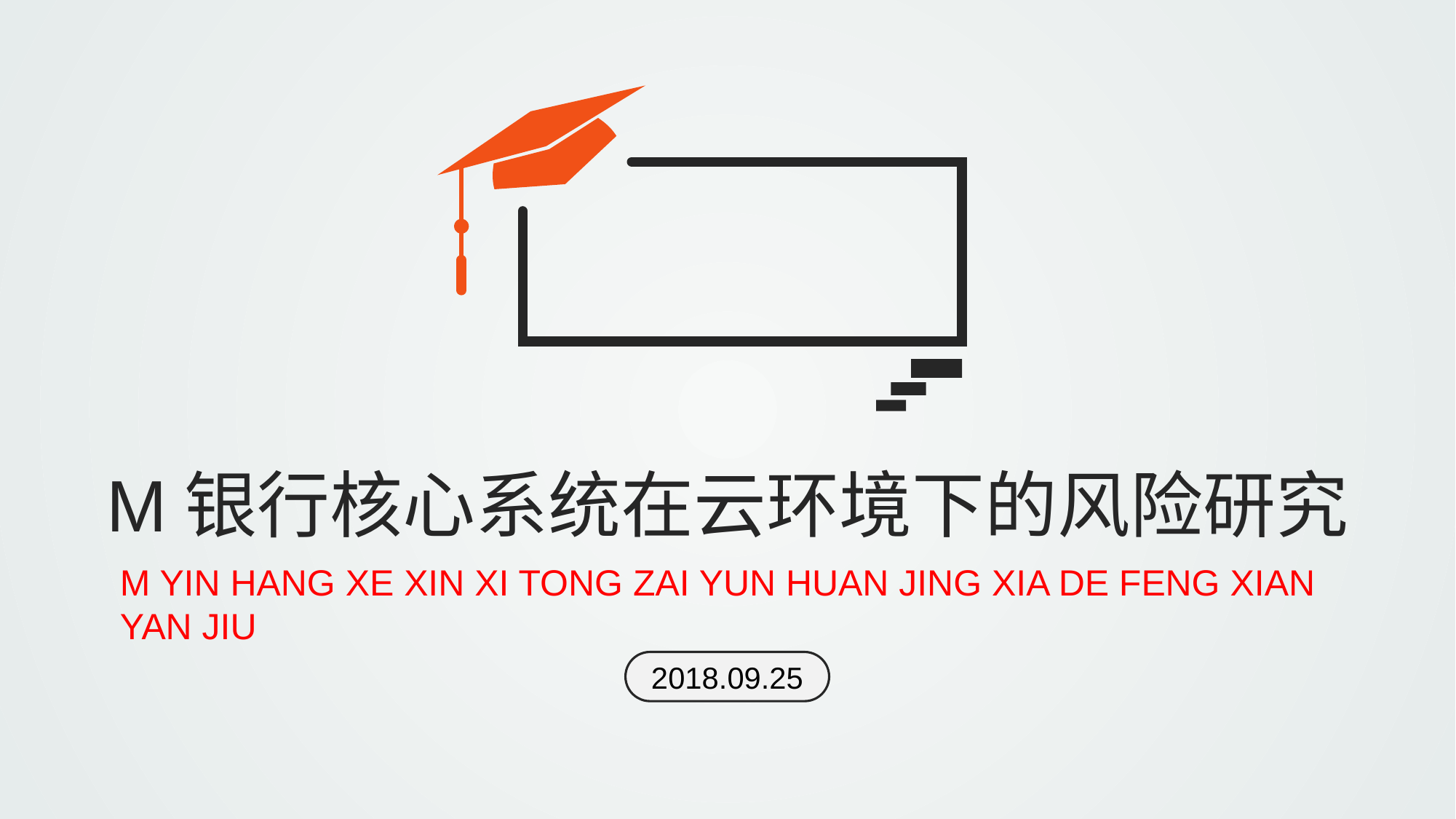

M银行核心系统在云环境下的风险研究
M YIN HANG XE XIN XI TONG ZAI YUN HUAN JING XIA DE FENG XIAN YAN JIU
2018.09.25